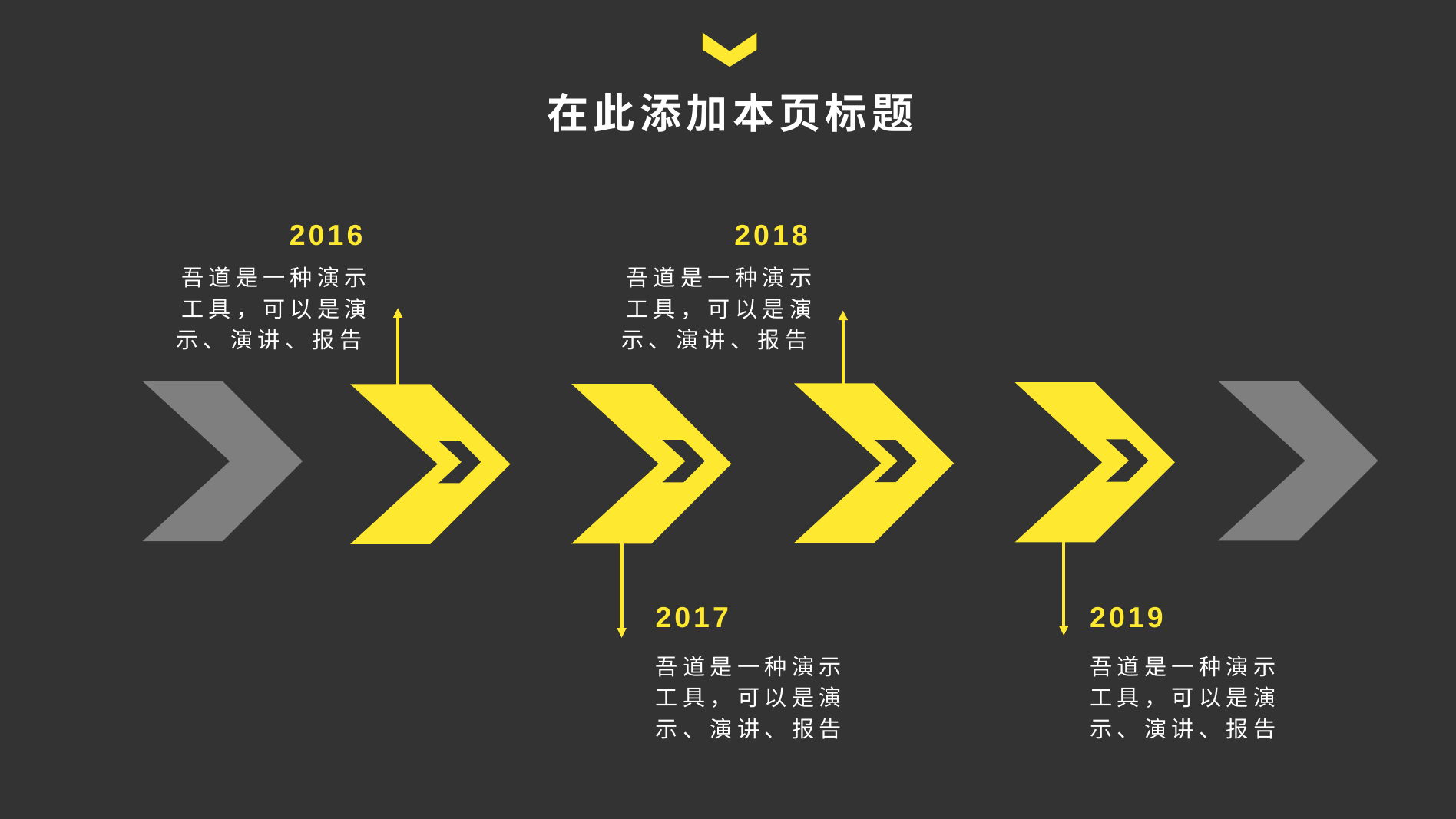

在此添加本页标题
2016
2018
吾道是一种演示工具，可以是演示、演讲、报告
吾道是一种演示工具，可以是演示、演讲、报告

2019
2017
吾道是一种演示工具，可以是演示、演讲、报告
吾道是一种演示工具，可以是演示、演讲、报告